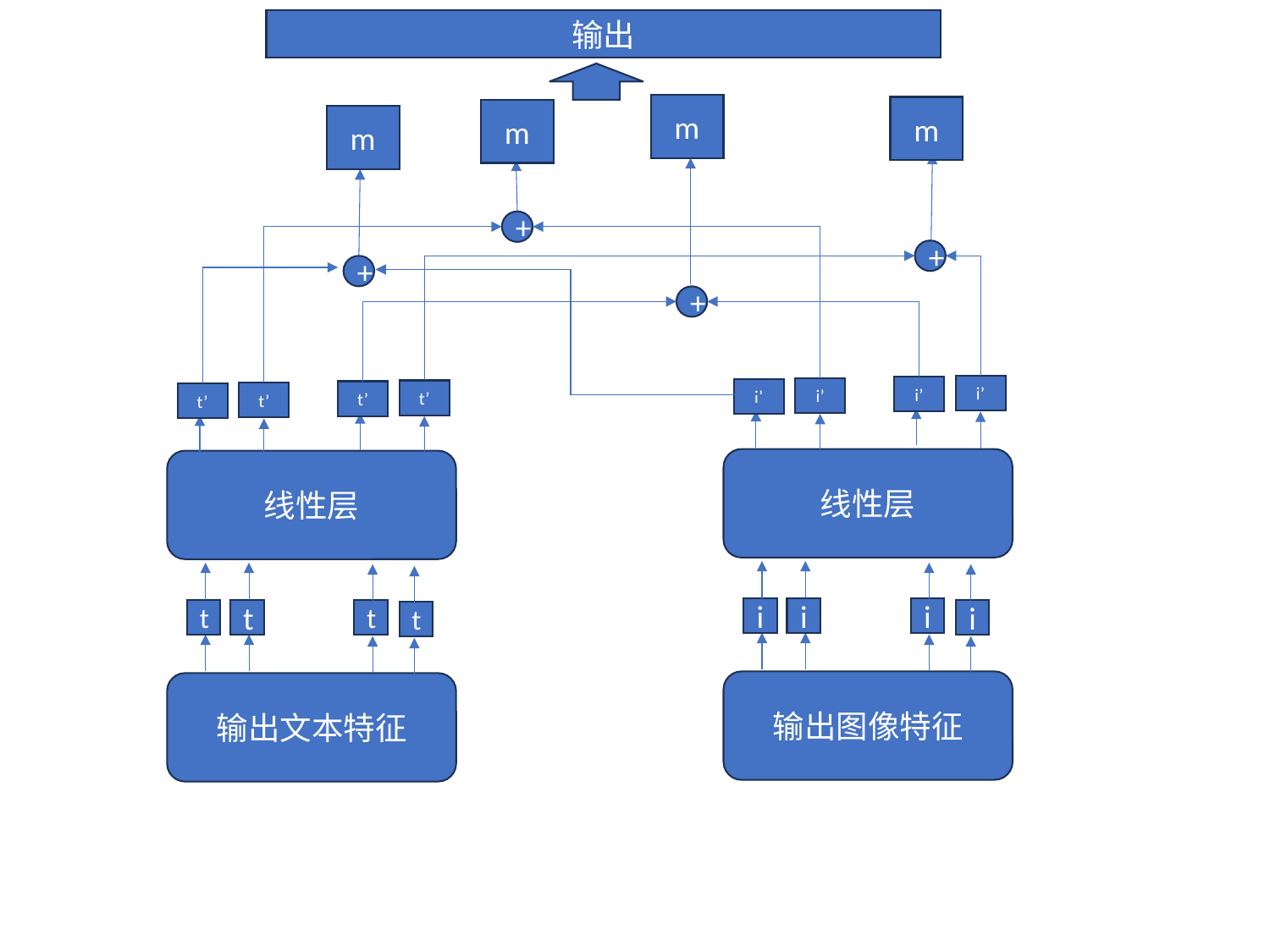

输出

m
m
m
m
+
+
+
+
i’
i’
i’
i’
t’
t’
t’
t’
线性层
线性层
i
i
i
t
t
t
i
t
输出图像特征
输出文本特征